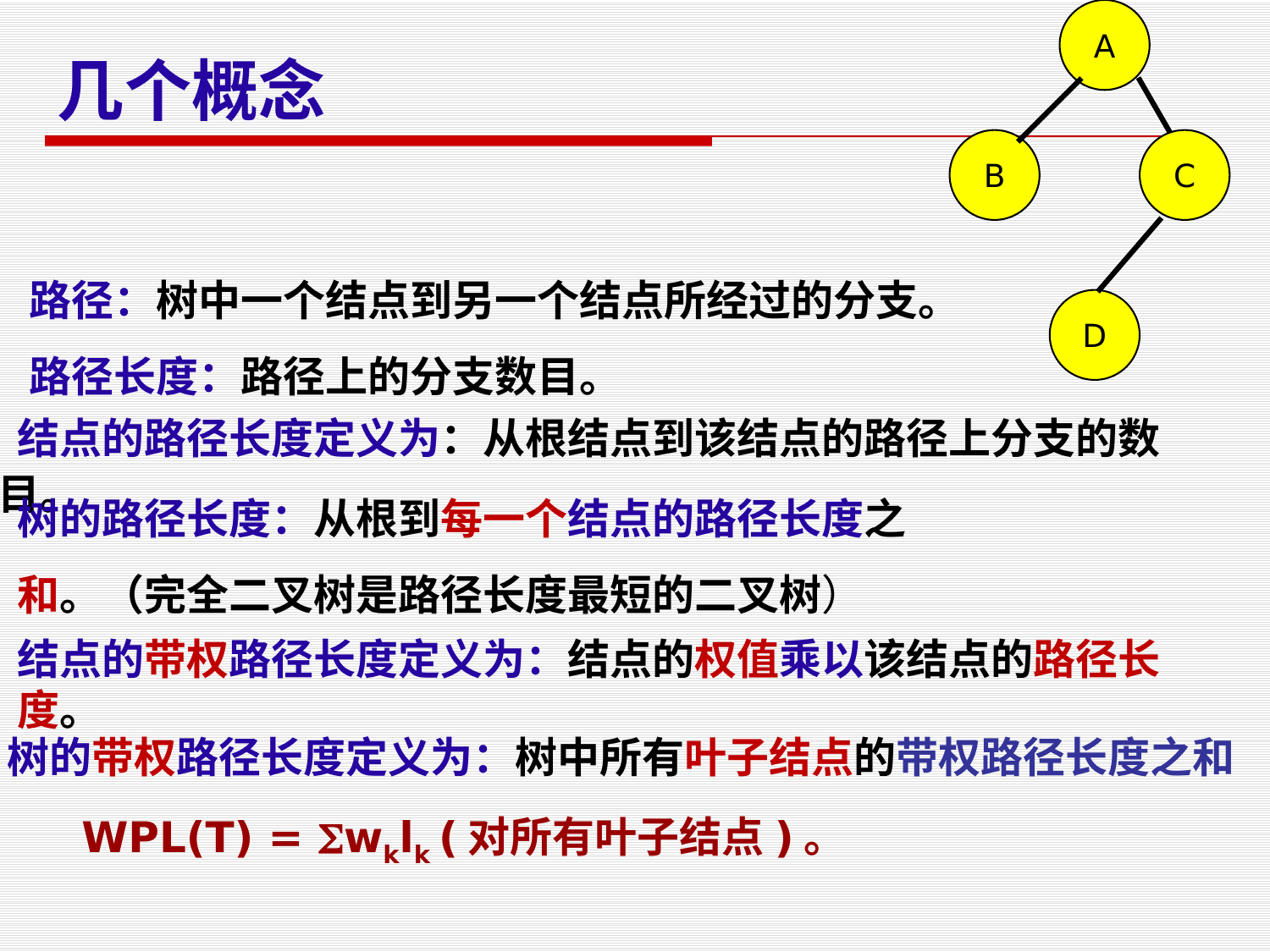

A
几个概念

B
C

路径：树中一个结点到另一个结点所经过的分支。
路径长度：路径上的分支数目。
D
 结点的路径长度定义为：从根结点到该结点的路径上分支的数目。
树的路径长度：从根到每一个结点的路径长度之和。（完全二叉树是路径长度最短的二叉树）
结点的带权路径长度定义为：结点的权值乘以该结点的路径长度。
树的带权路径长度定义为：树中所有叶子结点的带权路径长度之和
     WPL(T) = Σwklk (对所有叶子结点)。